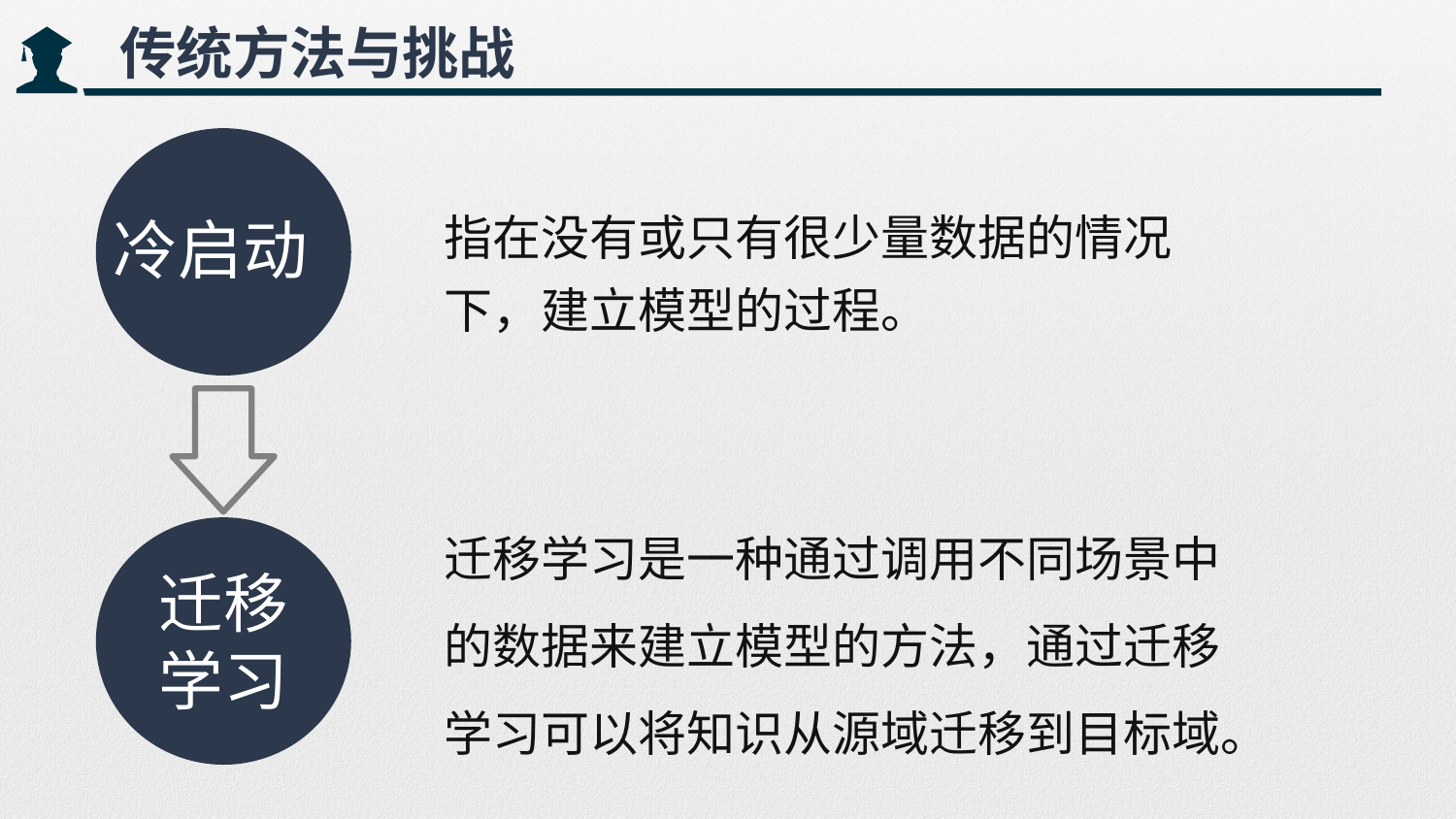

传统方法与挑战

冷启动
指在没有或只有很少量数据的情况下，建立模型的过程。

迁移学习是一种通过调用不同场景中的数据来建立模型的方法，通过迁移学习可以将知识从源域迁移到目标域。

迁移
学习